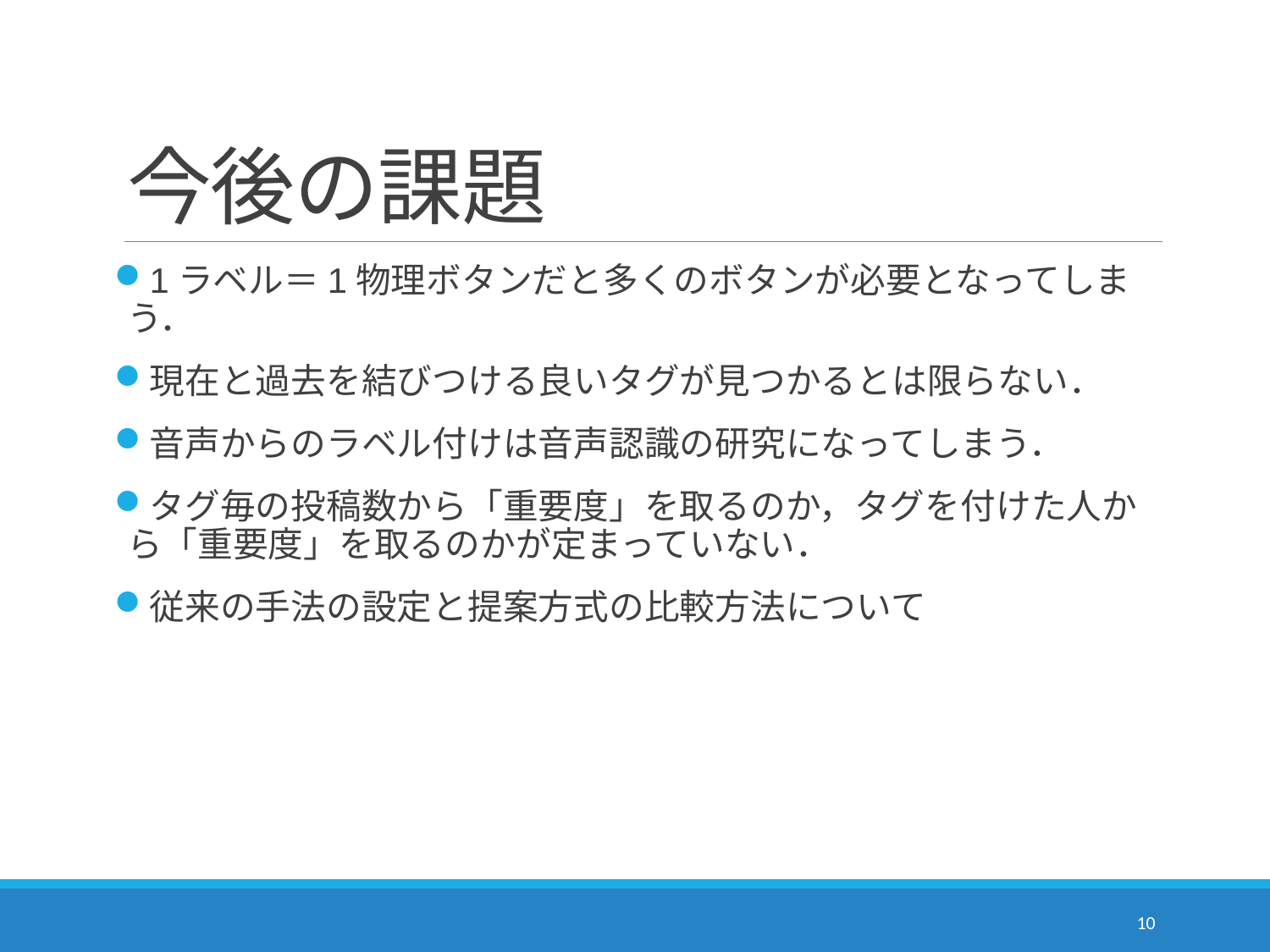

# 今後の課題
1ラベル＝1物理ボタンだと多くのボタンが必要となってしまう．
現在と過去を結びつける良いタグが見つかるとは限らない．
音声からのラベル付けは音声認識の研究になってしまう．
タグ毎の投稿数から「重要度」を取るのか，タグを付けた人から「重要度」を取るのかが定まっていない．
従来の手法の設定と提案方式の比較方法について

10